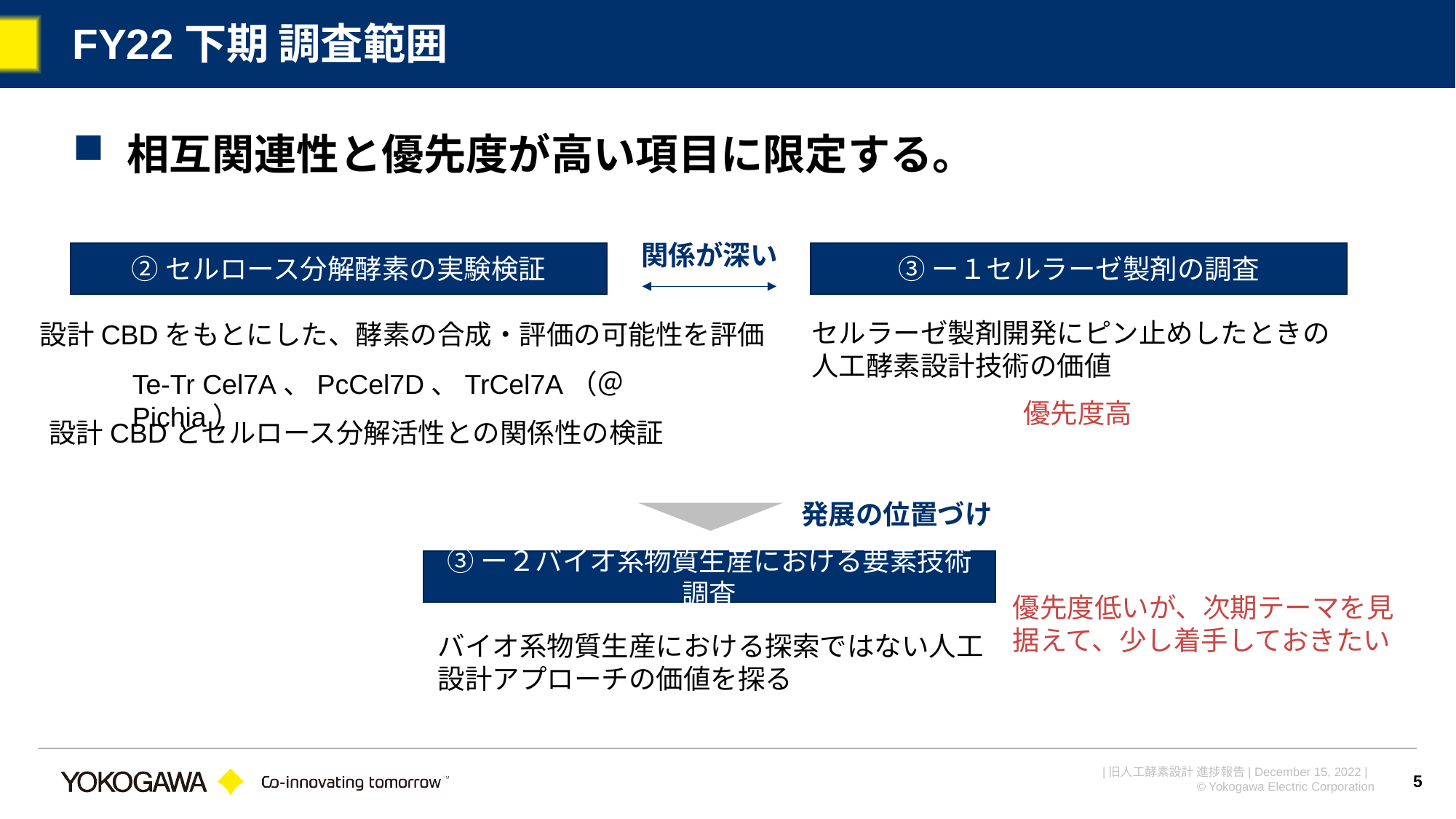

# FY22下期 調査範囲
相互関連性と優先度が高い項目に限定する。
関係が深い
②セルロース分解酵素の実験検証
③ー１セルラーゼ製剤の調査
セルラーゼ製剤開発にピン止めしたときの人工酵素設計技術の価値
設計CBDをもとにした、酵素の合成・評価の可能性を評価
Te-Tr Cel7A、PcCel7D、TrCel7A（＠Pichia）
優先度高
設計CBDとセルロース分解活性との関係性の検証
発展の位置づけ

③ー２バイオ系物質生産における要素技術調査
優先度低いが、次期テーマを見据えて、少し着手しておきたい
バイオ系物質生産における探索ではない人工設計アプローチの価値を探る
5